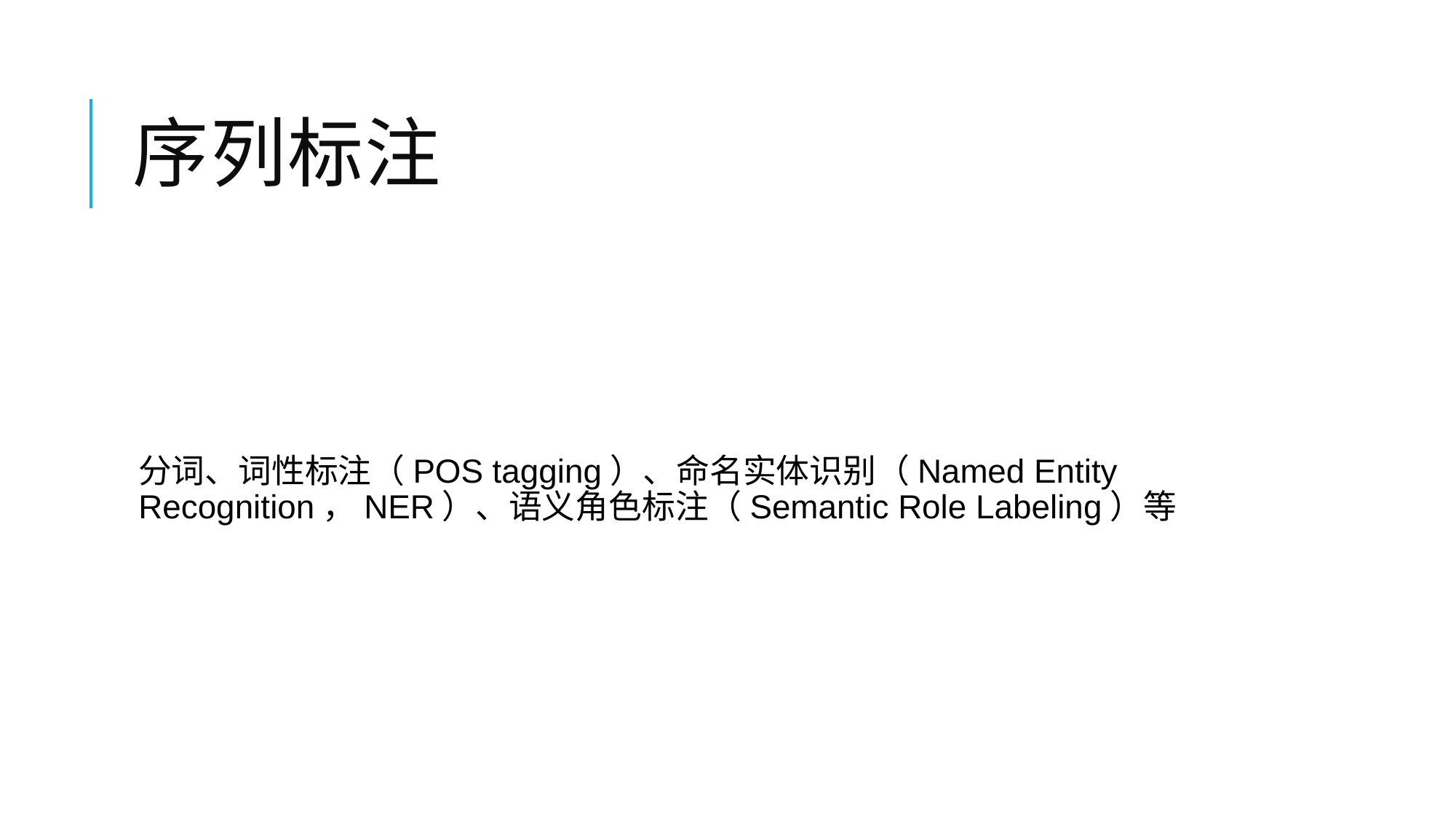

# 序列标注

分词、词性标注（POS tagging）、命名实体识别（Named Entity Recognition，NER）、语义角色标注（Semantic Role Labeling）等